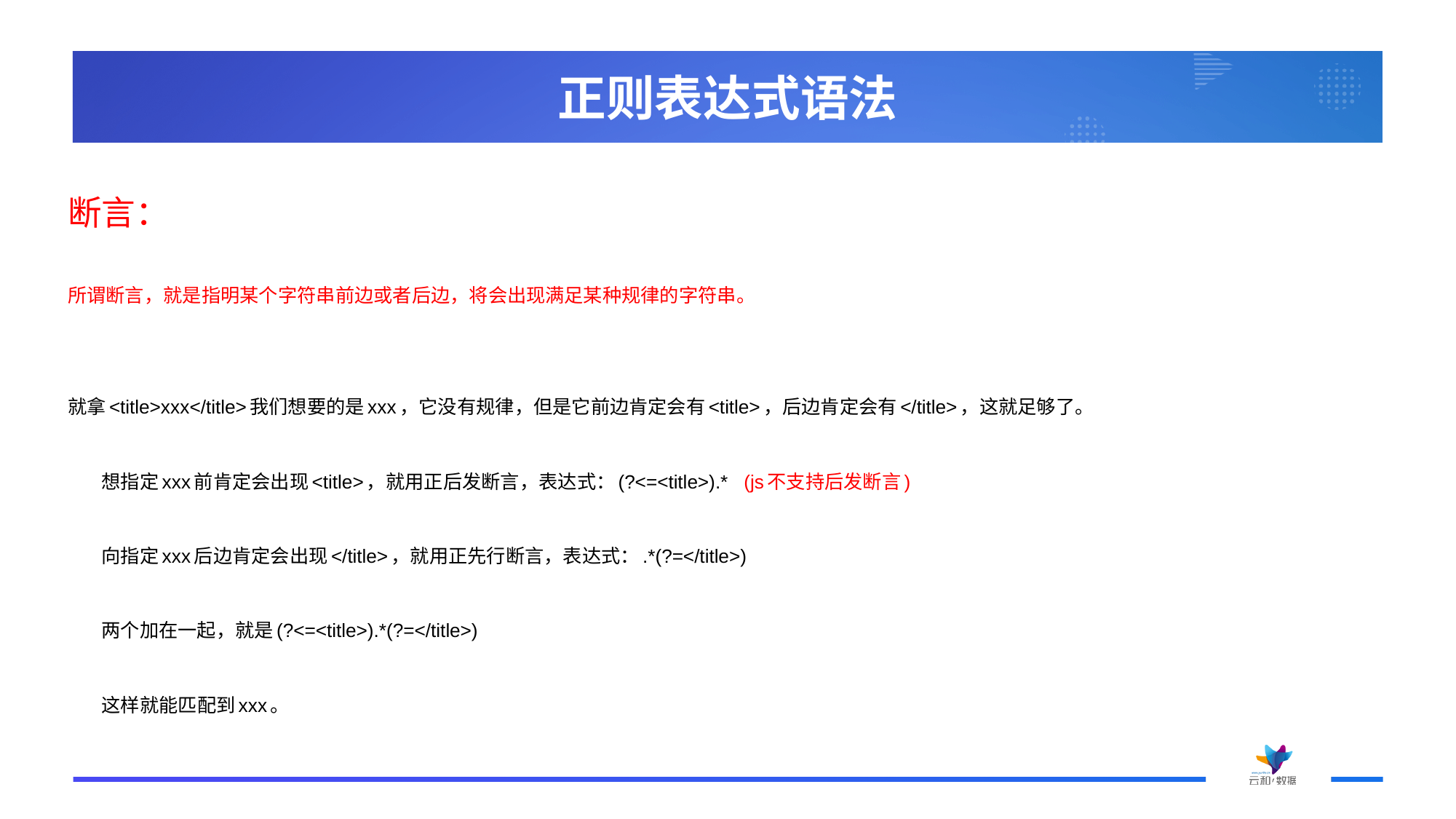

# 正则表达式语法
断言：

所谓断言，就是指明某个字符串前边或者后边，将会出现满足某种规律的字符串。

就拿<title>xxx</title>我们想要的是xxx，它没有规律，但是它前边肯定会有<title>，后边肯定会有</title>，这就足够了。

       想指定xxx前肯定会出现<title>，就用正后发断言，表达式：(?<=<title>).*   (js不支持后发断言)

       向指定xxx后边肯定会出现</title>，就用正先行断言，表达式：.*(?=</title>)

       两个加在一起，就是(?<=<title>).*(?=</title>)

       这样就能匹配到xxx。